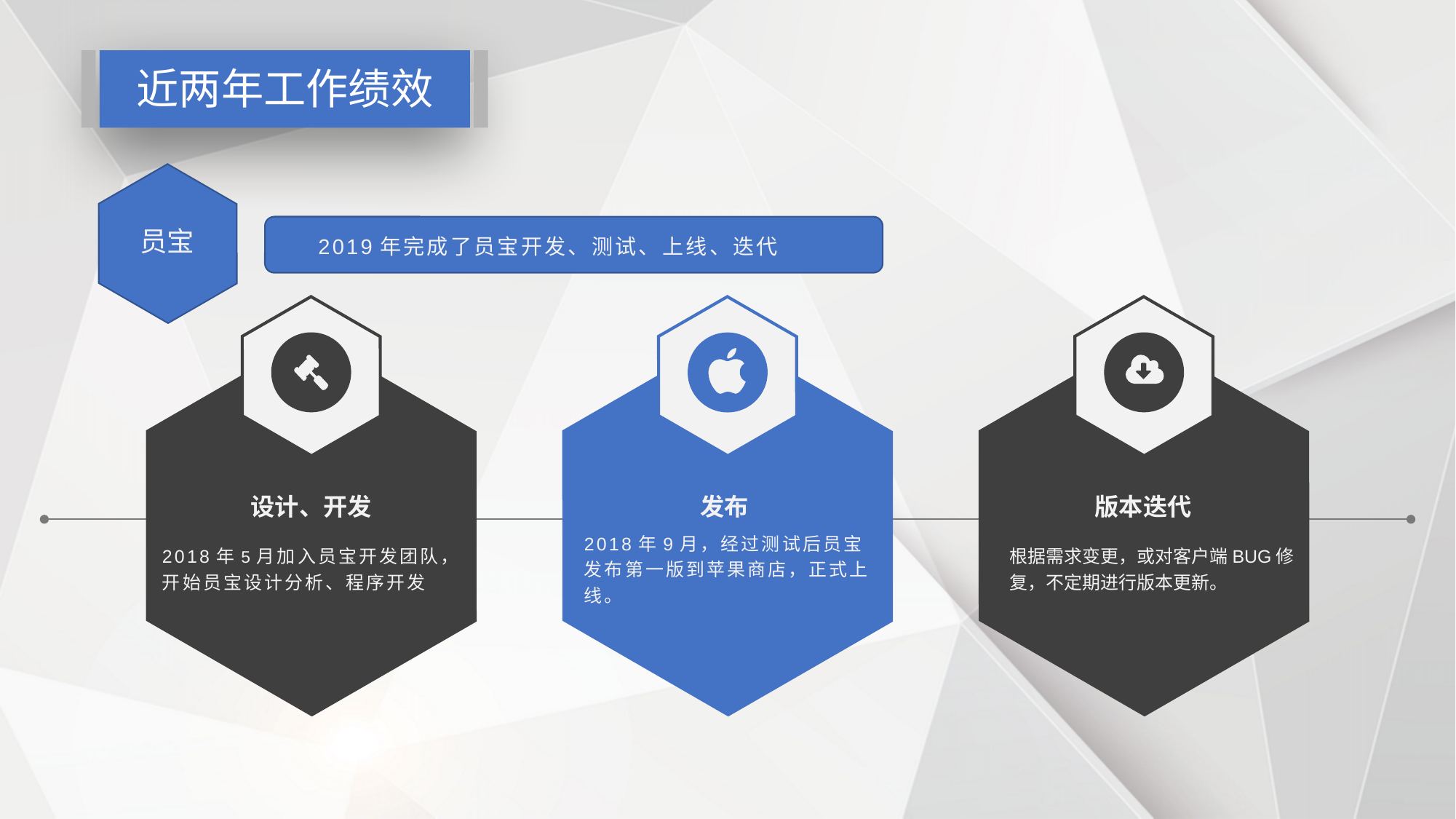

近两年工作绩效

2019年完成了员宝开发、测试、上线、迭代

员宝

设计、开发
2018年5月加入员宝开发团队，开始员宝设计分析、程序开发

发布
2018年9月，经过测试后员宝发布第一版到苹果商店，正式上线。

版本迭代
根据需求变更，或对客户端BUG修复，不定期进行版本更新。